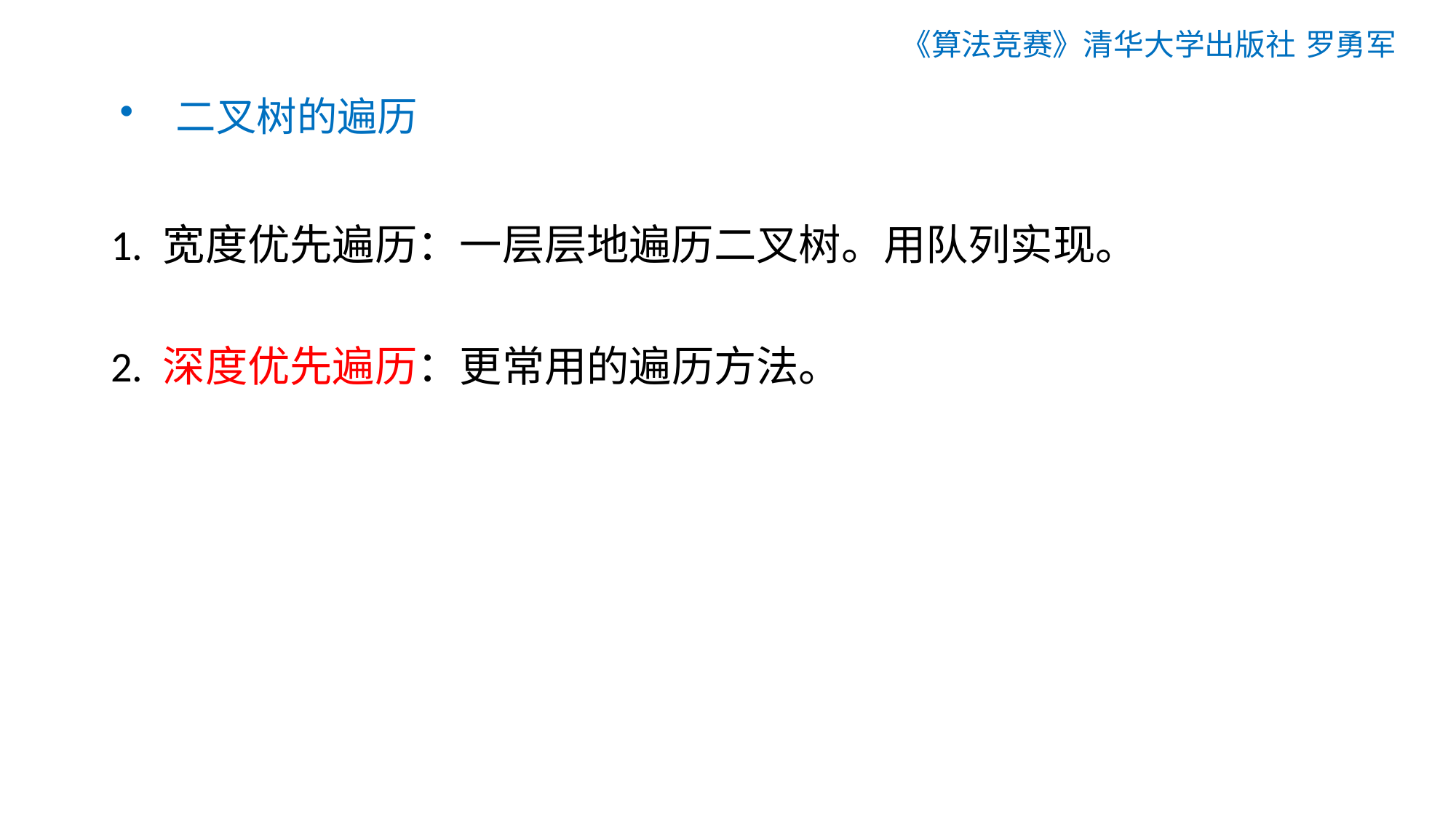

《算法竞赛》清华大学出版社 罗勇军
# 二叉树的遍历
1. 宽度优先遍历：一层层地遍历二叉树。用队列实现。

2. 深度优先遍历：更常用的遍历方法。